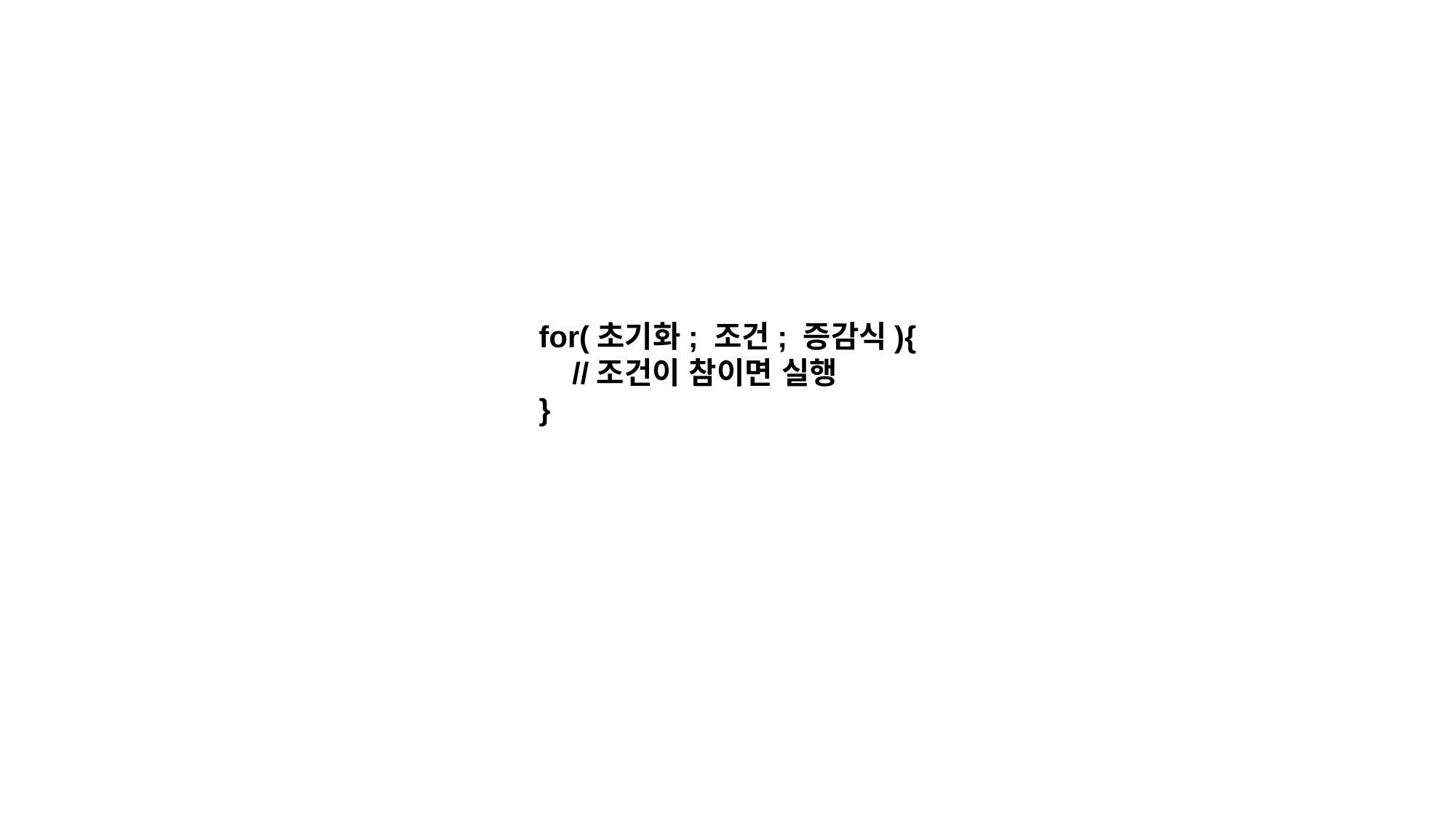

for(초기화; 조건; 증감식){
    //조건이 참이면 실행
}